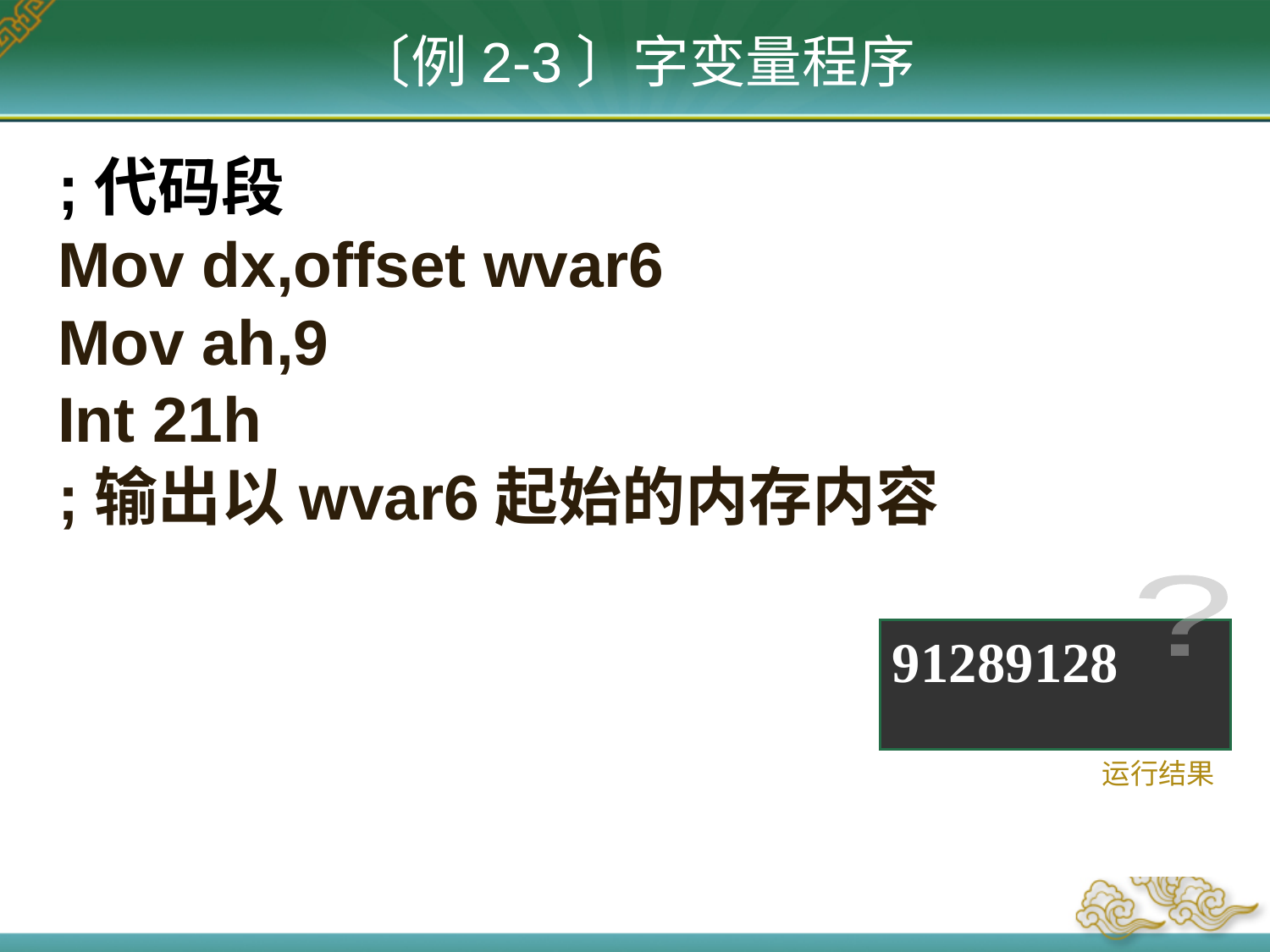

# 〔例2-3〕字变量程序
;代码段
Mov dx,offset wvar6
Mov ah,9
Int 21h
;输出以wvar6起始的内存内容
?
91289128
运行结果